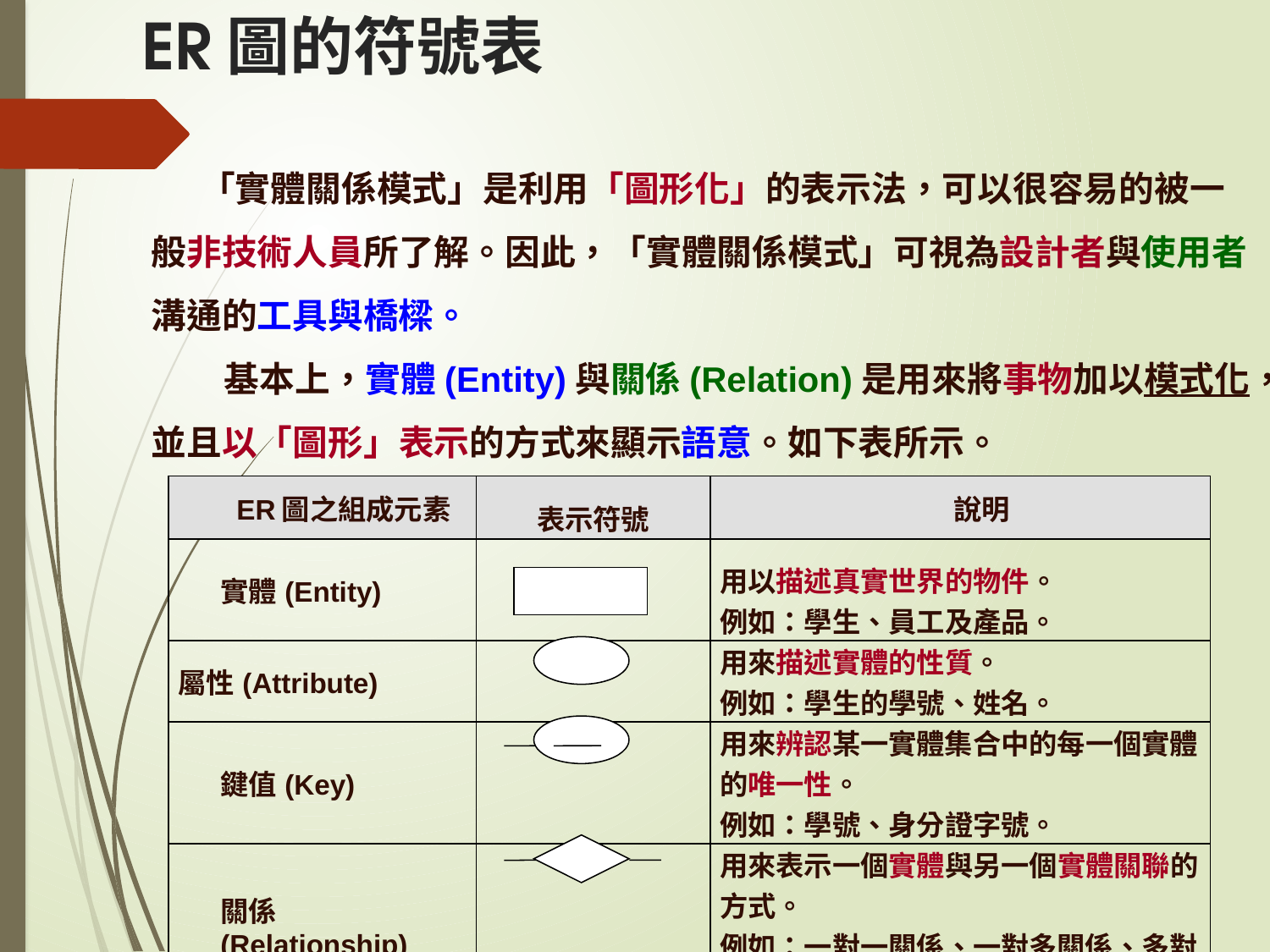

# ER圖的符號表
     「實體關係模式」是利用「圖形化」的表示法，可以很容易的被一般非技術人員所了解。因此，「實體關係模式」可視為設計者與使用者溝通的工具與橋樑。
        基本上，實體(Entity)與關係(Relation)是用來將事物加以模式化，並且以「圖形」表示的方式來顯示語意。如下表所示。
| ER圖之組成元素 | 表示符號 | 說明 |
| --- | --- | --- |
| 實體(Entity) |  | 用以描述真實世界的物件。 例如：學生、員工及產品。 |
| 屬性(Attribute) |  | 用來描述實體的性質。 例如：學生的學號、姓名。 |
| 鍵值(Key) |  | 用來辨認某一實體集合中的每一個實體的唯一性。 例如：學號、身分證字號。 |
| 關係(Relationship) |  | 用來表示一個實體與另一個實體關聯的方式。 例如：一對一關係、一對多關係、多對 多關係。 |